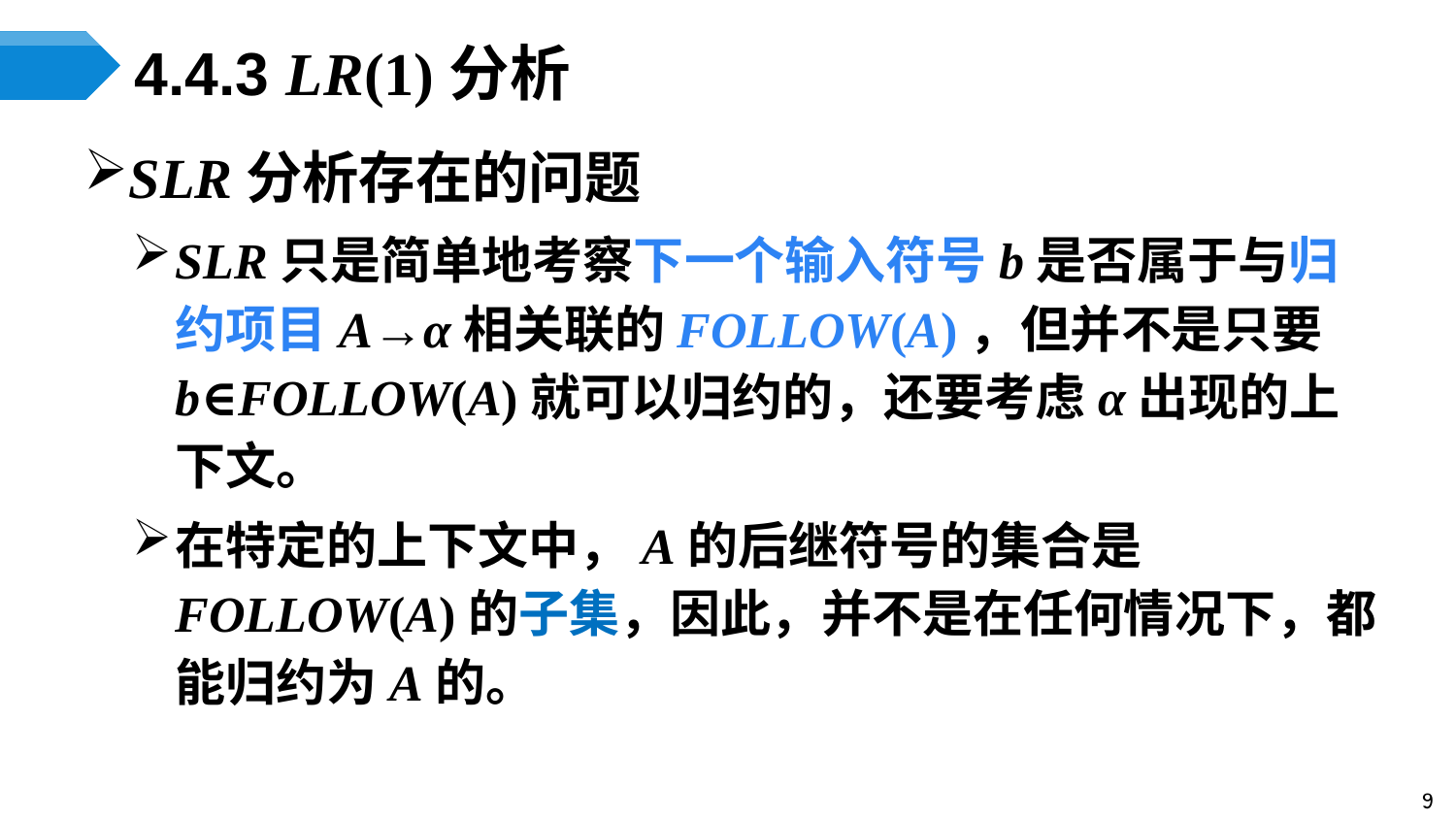

# 4.4.3 LR(1)分析
SLR分析存在的问题
SLR只是简单地考察下一个输入符号b是否属于与归约项目A→α相关联的FOLLOW(A)，但并不是只要b∈FOLLOW(A)就可以归约的，还要考虑α出现的上下文。
在特定的上下文中，A的后继符号的集合是FOLLOW(A)的子集，因此，并不是在任何情况下，都能归约为A的。
9